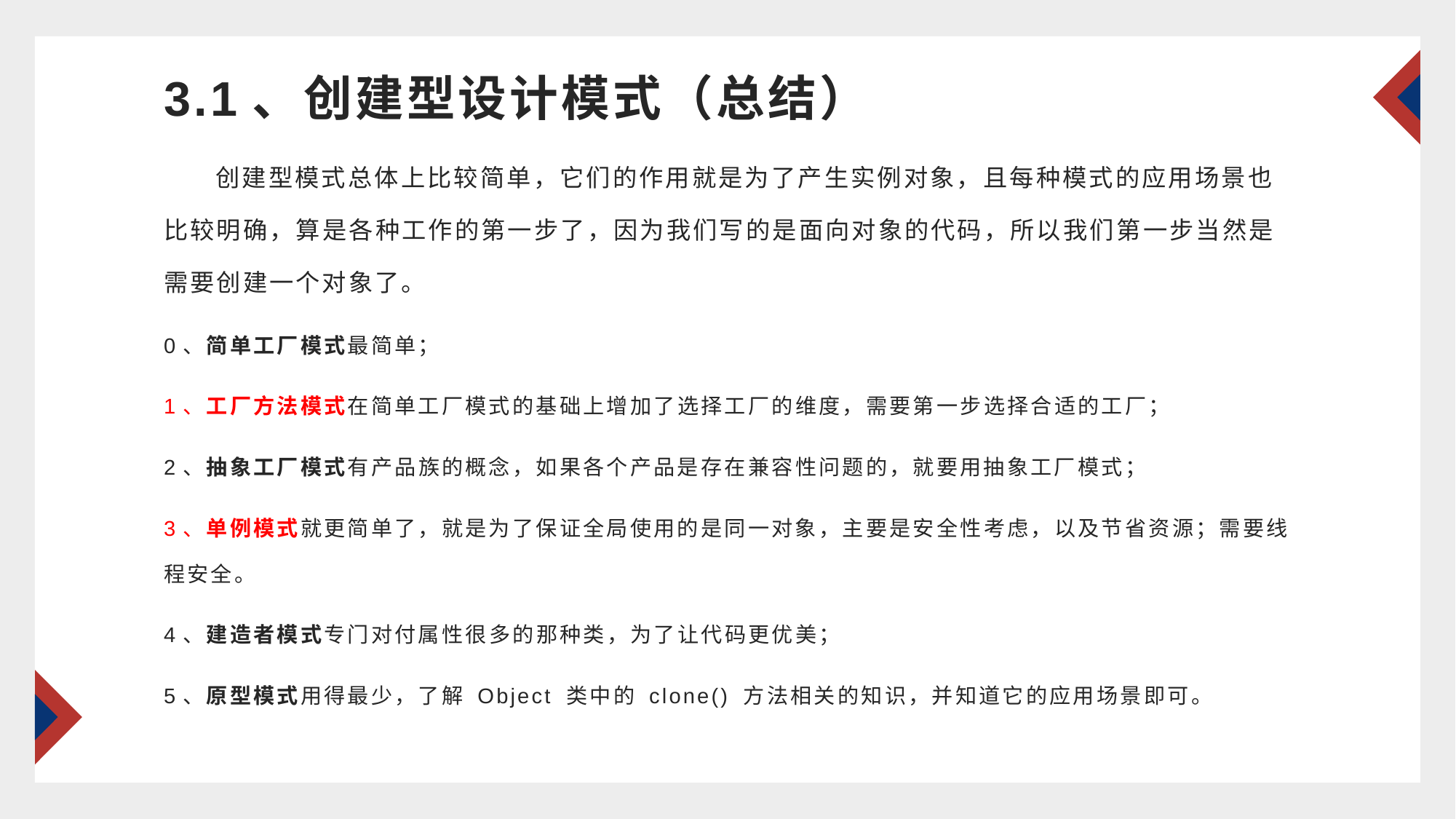

# 3.1、创建型设计模式（总结）
      创建型模式总体上比较简单，它们的作用就是为了产生实例对象，且每种模式的应用场景也比较明确，算是各种工作的第一步了，因为我们写的是面向对象的代码，所以我们第一步当然是需要创建一个对象了。
0、简单工厂模式最简单；
1、工厂方法模式在简单工厂模式的基础上增加了选择工厂的维度，需要第一步选择合适的工厂；
2、抽象工厂模式有产品族的概念，如果各个产品是存在兼容性问题的，就要用抽象工厂模式；
3、单例模式就更简单了，就是为了保证全局使用的是同一对象，主要是安全性考虑，以及节省资源；需要线程安全。
4、建造者模式专门对付属性很多的那种类，为了让代码更优美；
5、原型模式用得最少，了解 Object 类中的 clone() 方法相关的知识，并知道它的应用场景即可。